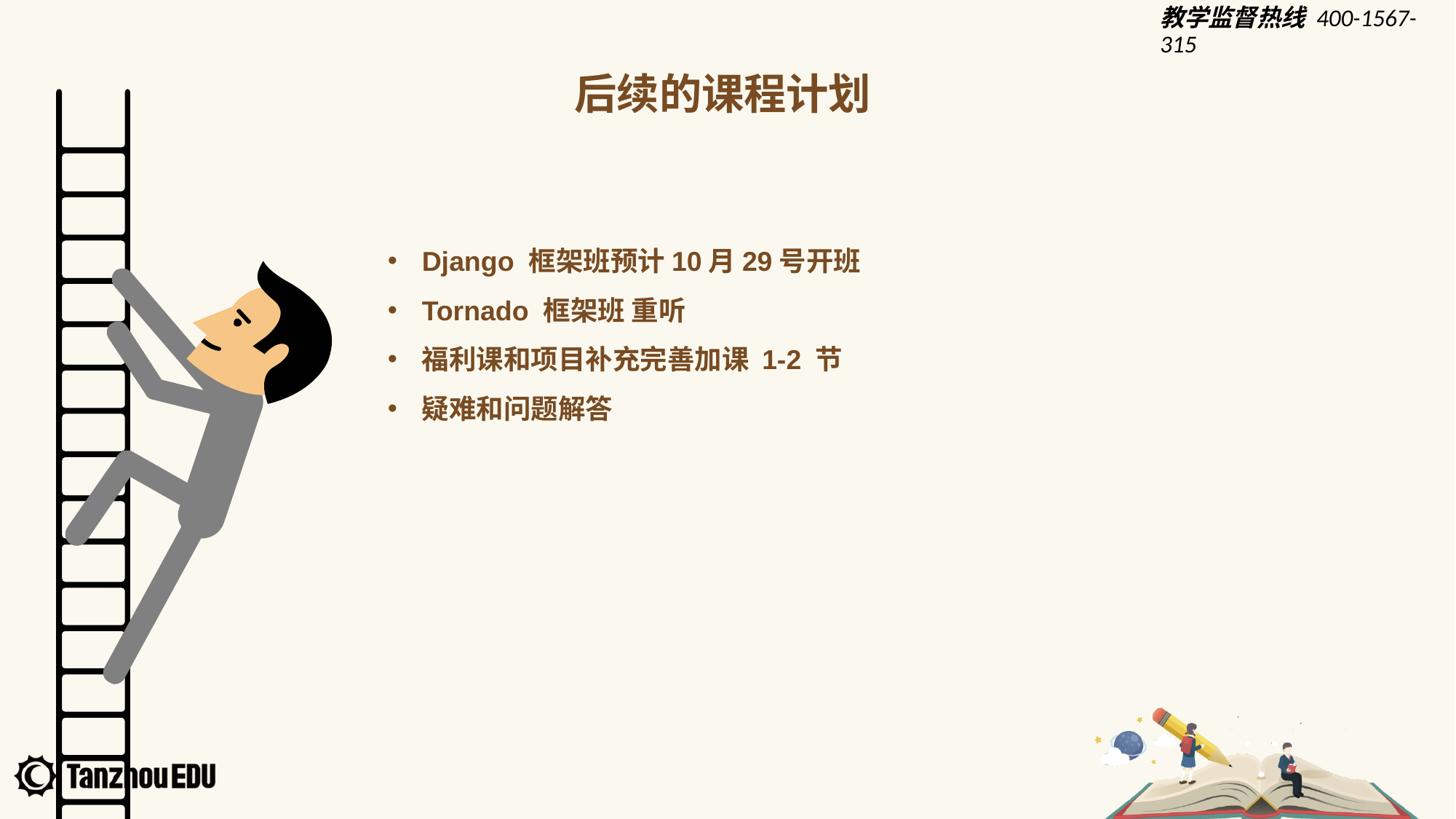

后续的课程计划

Django 框架班预计10月29号开班
Tornado 框架班 重听
福利课和项目补充完善加课 1-2 节
疑难和问题解答